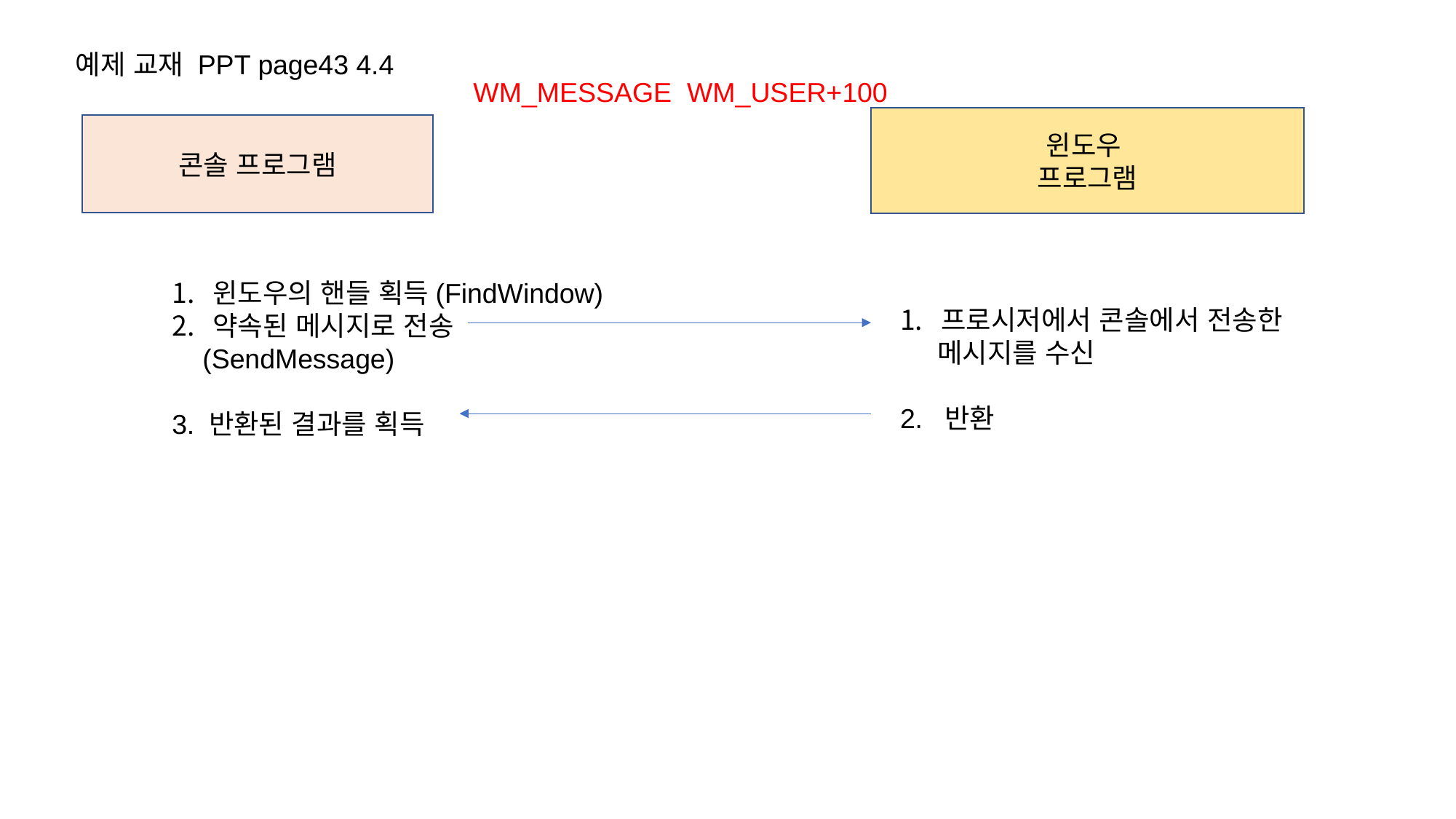

예제 교재 PPT page43 4.4
WM_MESSAGE  WM_USER+100
윈도우
프로그램
콘솔 프로그램
윈도우의 핸들 획득(FindWindow)
약속된 메시지로 전송
    (SendMessage)

3. 반환된 결과를 획득
프로시저에서 콘솔에서 전송한
    메시지를 수신

2.  반환